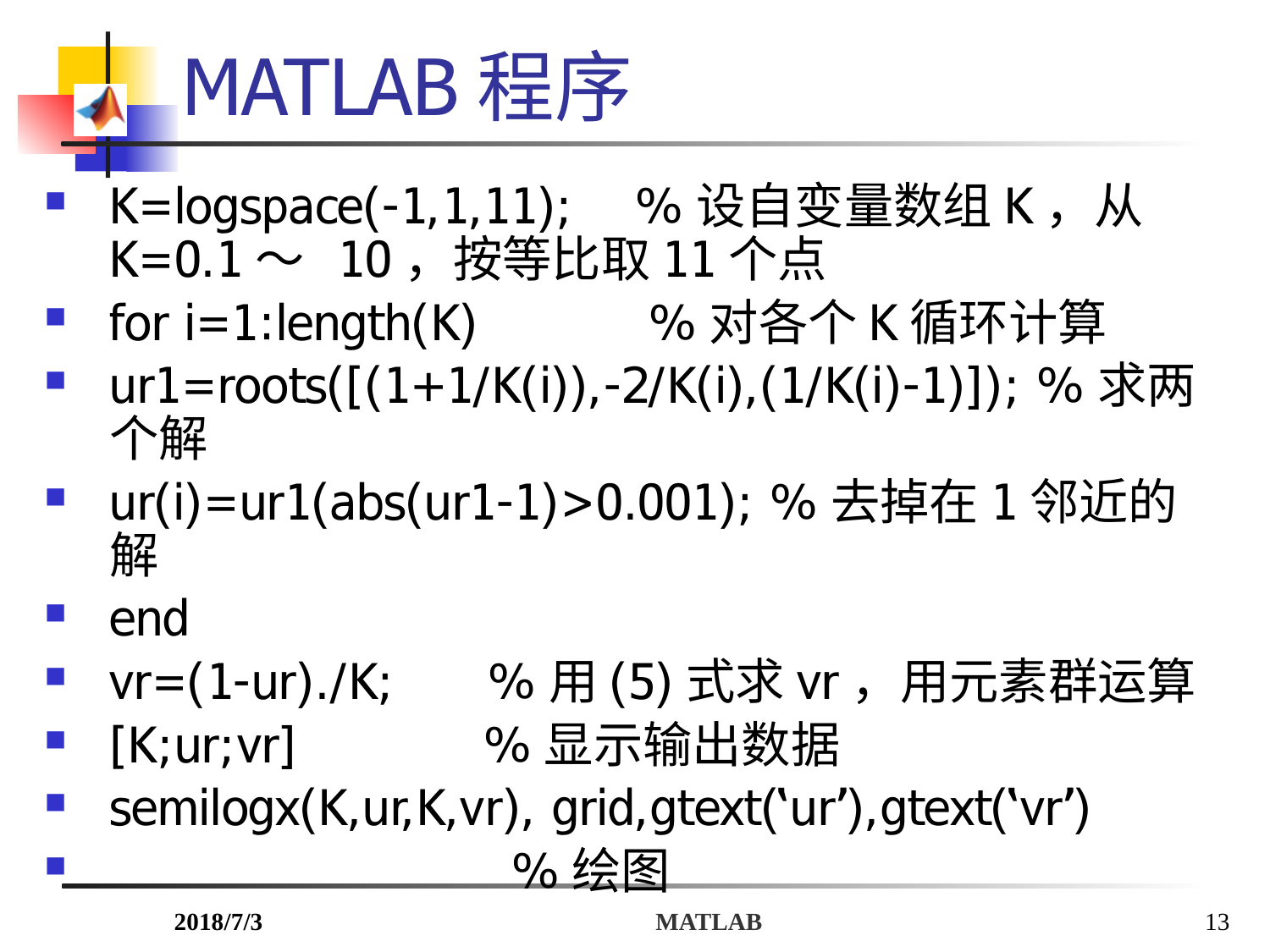

MATLAB程序

K=logspace(-1,1,11);    %设自变量数组K，从K=0.1～  10，按等比取11个点
for i=1:length(K)           %对各个K循环计算
ur1=roots([(1+1/K(i)),-2/K(i),(1/K(i)-1)]); %求两个解
ur(i)=ur1(abs(ur1-1)>0.001); %去掉在1邻近的解
end
vr=(1-ur)./K;      %用(5)式求vr，用元素群运算
[K;ur;vr]            %显示输出数据
semilogx(K,ur,K,vr), grid,gtext(‘ur’),gtext(‘vr’)
                          %绘图

2018/7/3
MATLAB
13